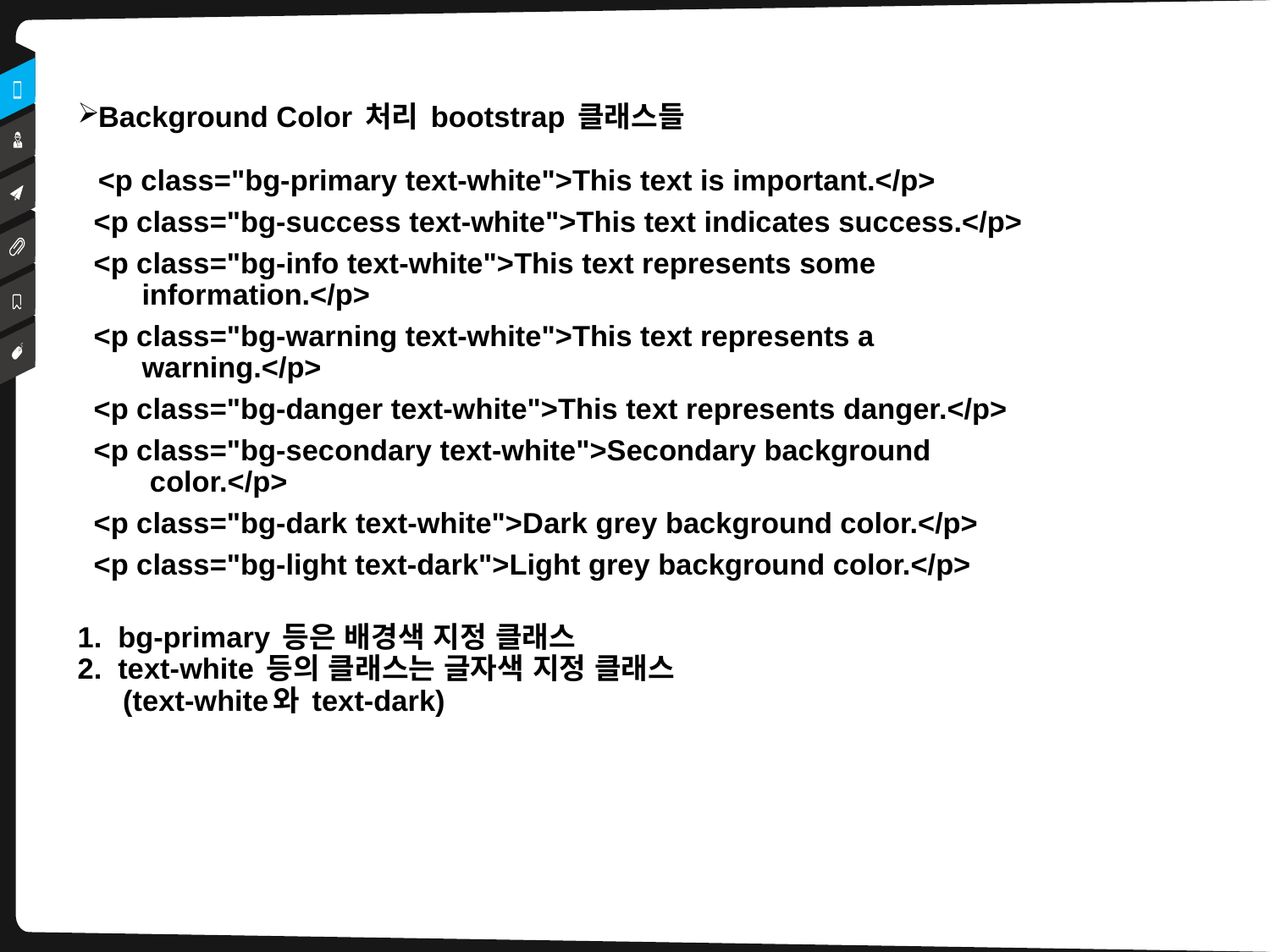

Background Color 처리 bootstrap 클래스들
  <p class="bg-primary text-white">This text is important.</p>
  <p class="bg-success text-white">This text indicates success.</p>
  <p class="bg-info text-white">This text represents some
        information.</p>
  <p class="bg-warning text-white">This text represents a
        warning.</p>
  <p class="bg-danger text-white">This text represents danger.</p>
  <p class="bg-secondary text-white">Secondary background
         color.</p>
  <p class="bg-dark text-white">Dark grey background color.</p>
  <p class="bg-light text-dark">Light grey background color.</p>
1.  bg-primary 등은 배경색 지정 클래스
2.  text-white 등의 클래스는 글자색 지정 클래스
     (text-white와 text-dark)